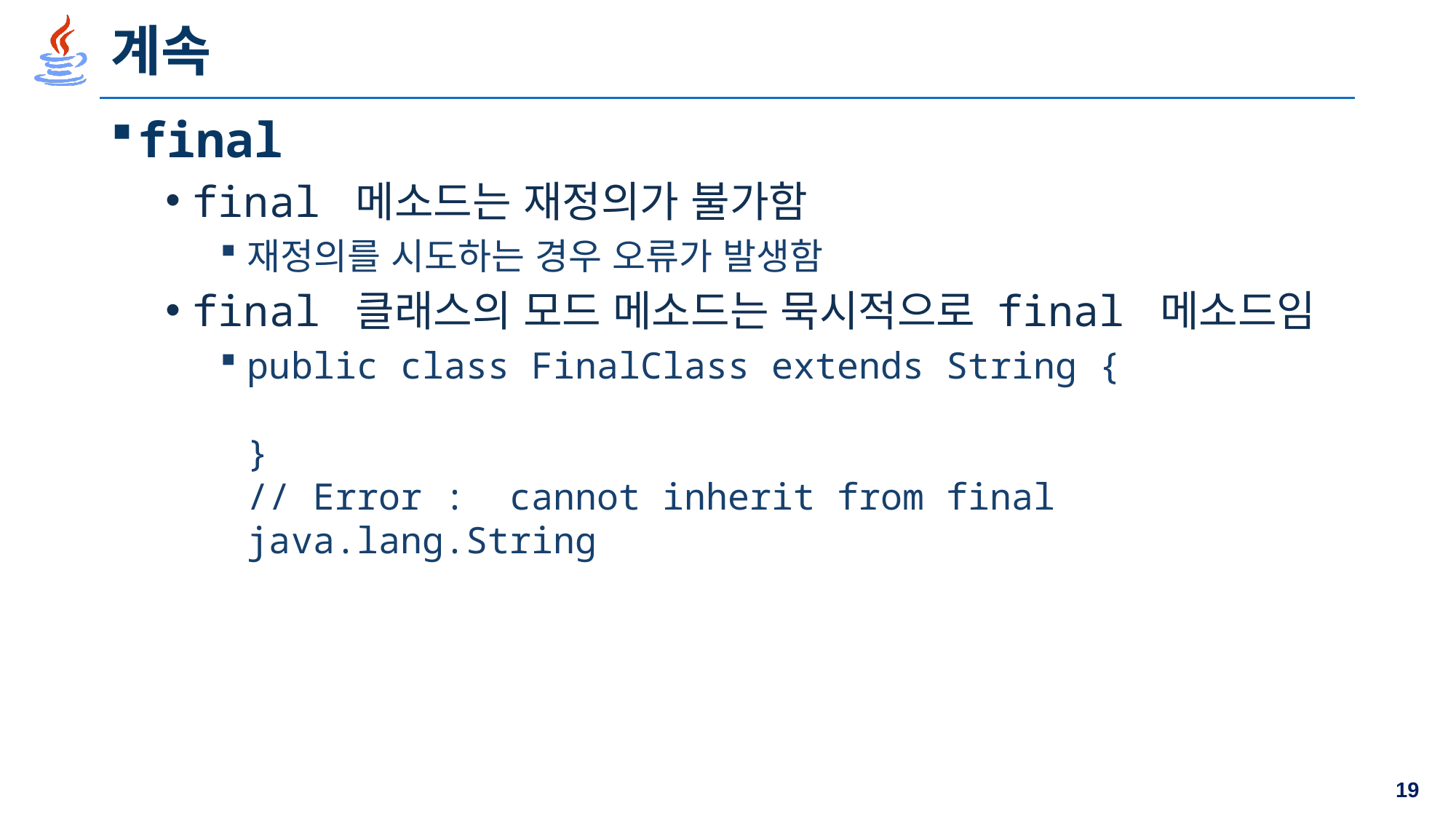

# 계속
final
final 메소드는 재정의가 불가함
재정의를 시도하는 경우 오류가 발생함
final 클래스의 모드 메소드는 묵시적으로 final 메소드임
public class FinalClass extends String {
}
// Error :  cannot inherit from final java.lang.String
19